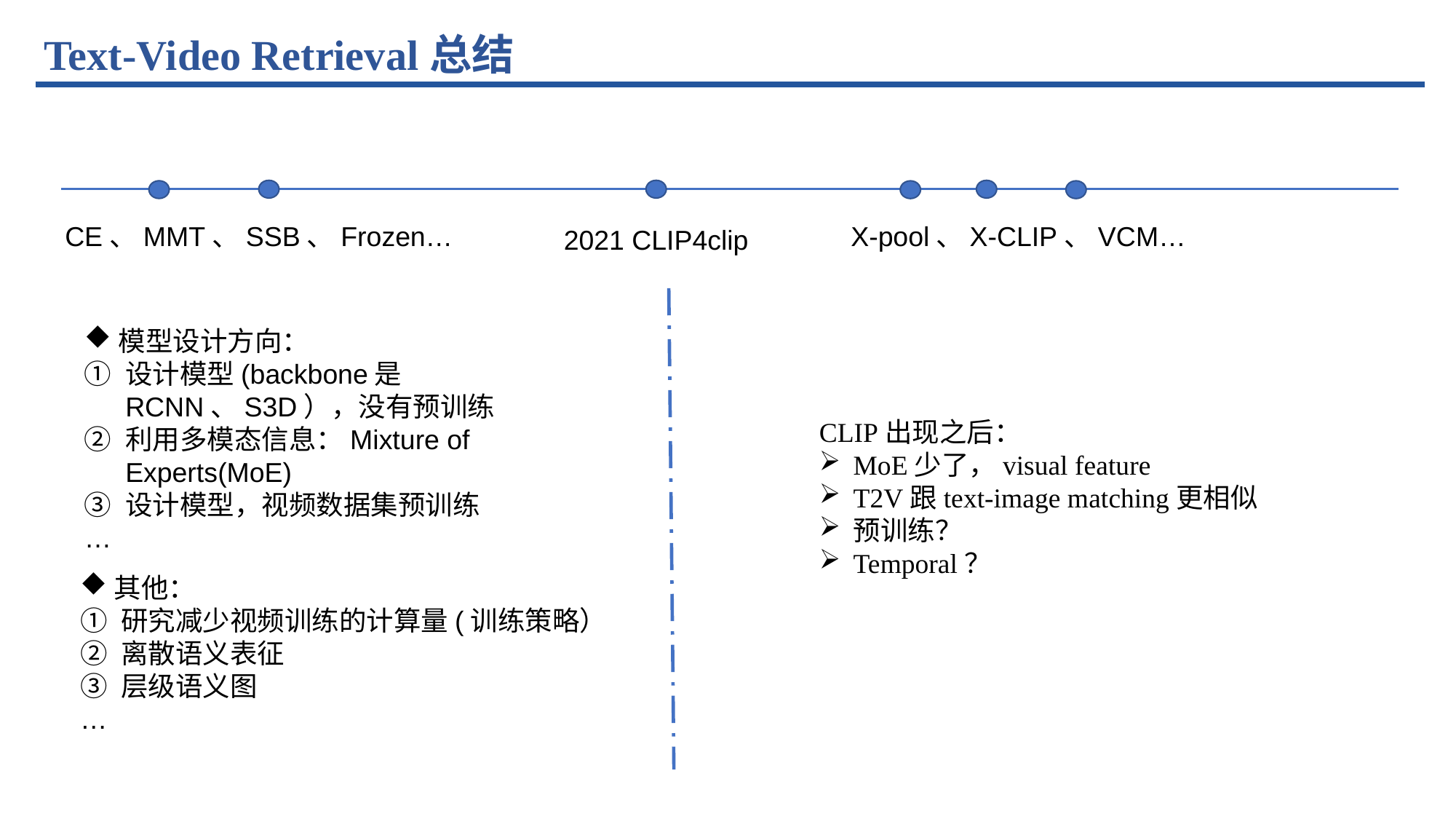

Text-Video Retrieval总结

CE、MMT、SSB、Frozen…
X-pool、X-CLIP、VCM…
2021 CLIP4clip
模型设计方向：
设计模型(backbone是RCNN、S3D），没有预训练
利用多模态信息：Mixture of Experts(MoE)
设计模型，视频数据集预训练
…
CLIP出现之后：
MoE少了，visual feature
T2V跟text-image matching更相似
预训练？
Temporal？
其他：
研究减少视频训练的计算量(训练策略）
离散语义表征
层级语义图
…